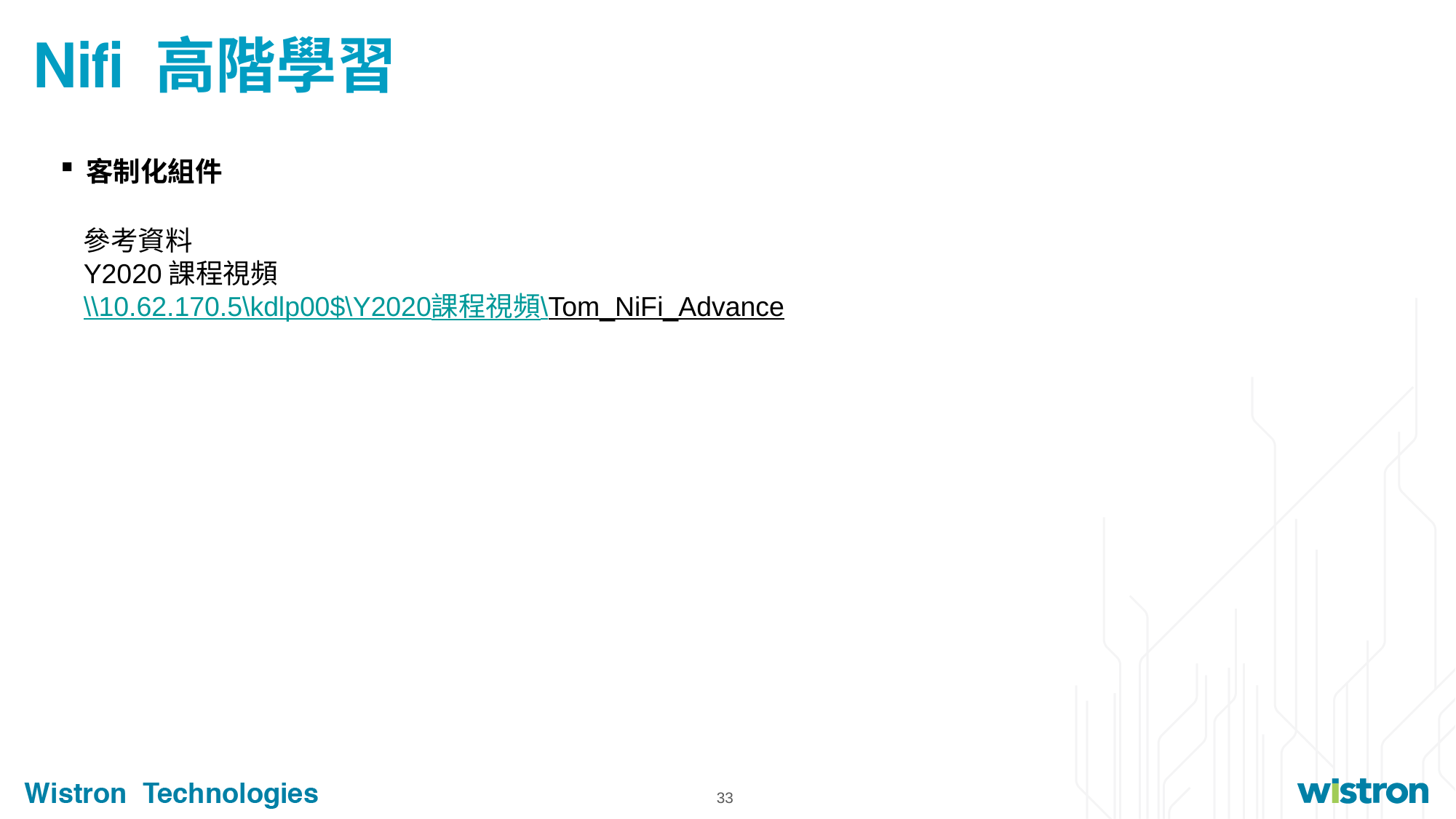

# Nifi 高階學習
客制化組件
參考資料
Y2020課程視頻
\\10.62.170.5\kdlp00$\Y2020課程視頻\Tom_NiFi_Advance
33